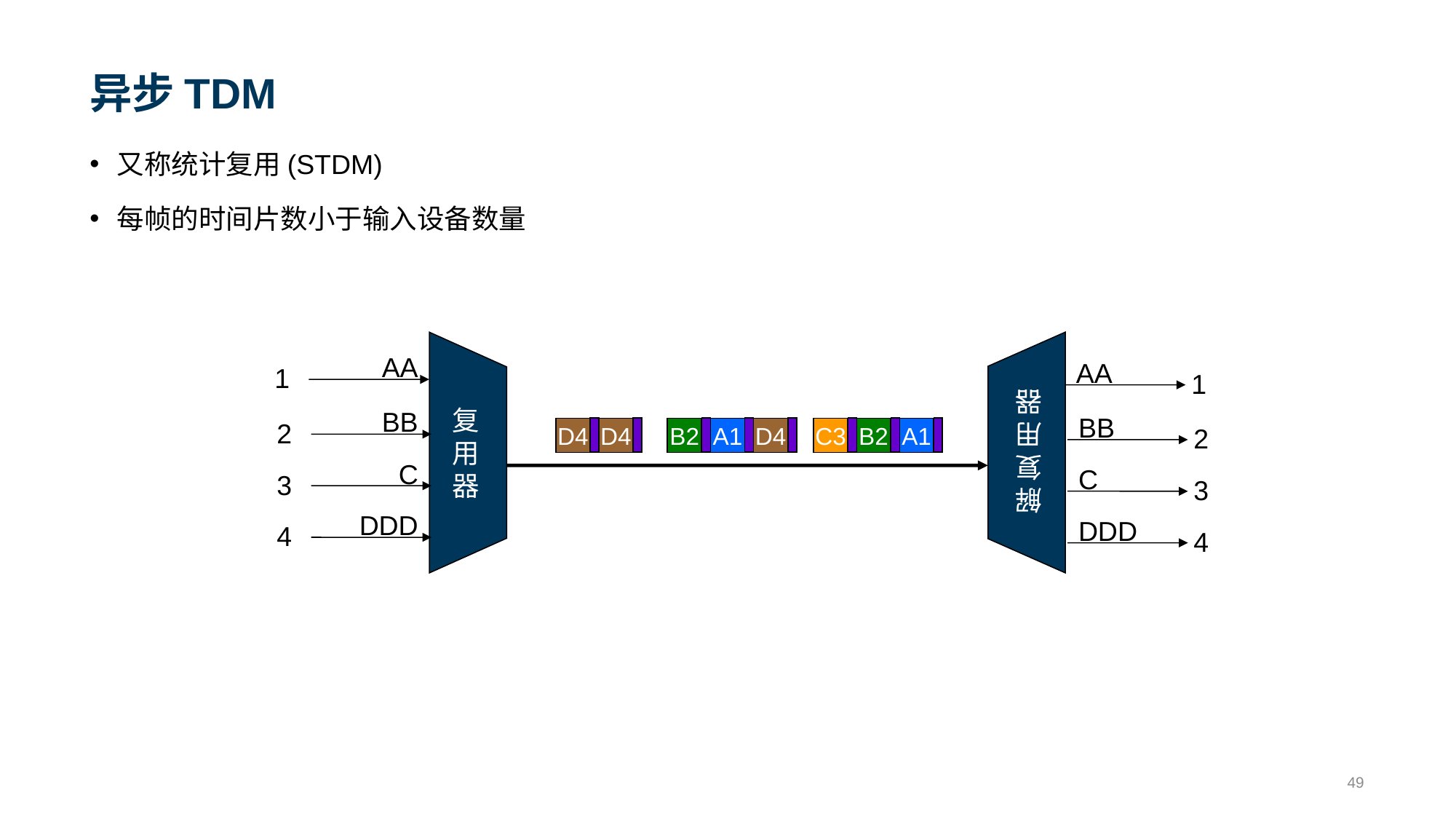

# 异步TDM
又称统计复用(STDM)
每帧的时间片数小于输入设备数量

AA
AA
1
1

BB
BB
2
复
用
器
解
复
用
器
2

D4
D4
B2
A1
D4
C3
B2
A1

C
C
3

3

DDD
DDD
4
4

49